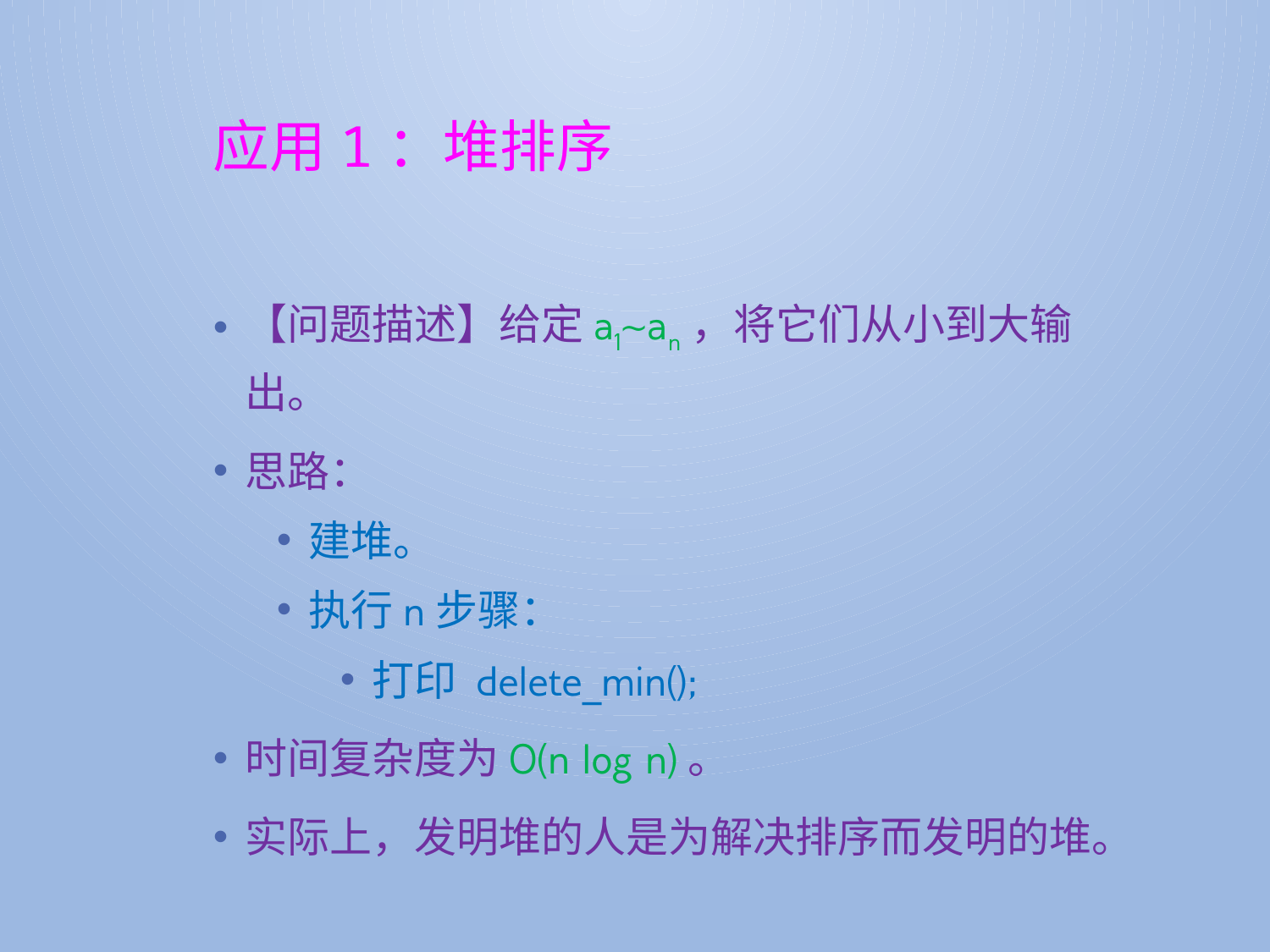

# 应用1：堆排序
【问题描述】给定a1~an，将它们从小到大输出。
思路：
建堆。
执行n步骤：
打印 delete_min();
时间复杂度为O(n log n)。
实际上，发明堆的人是为解决排序而发明的堆。